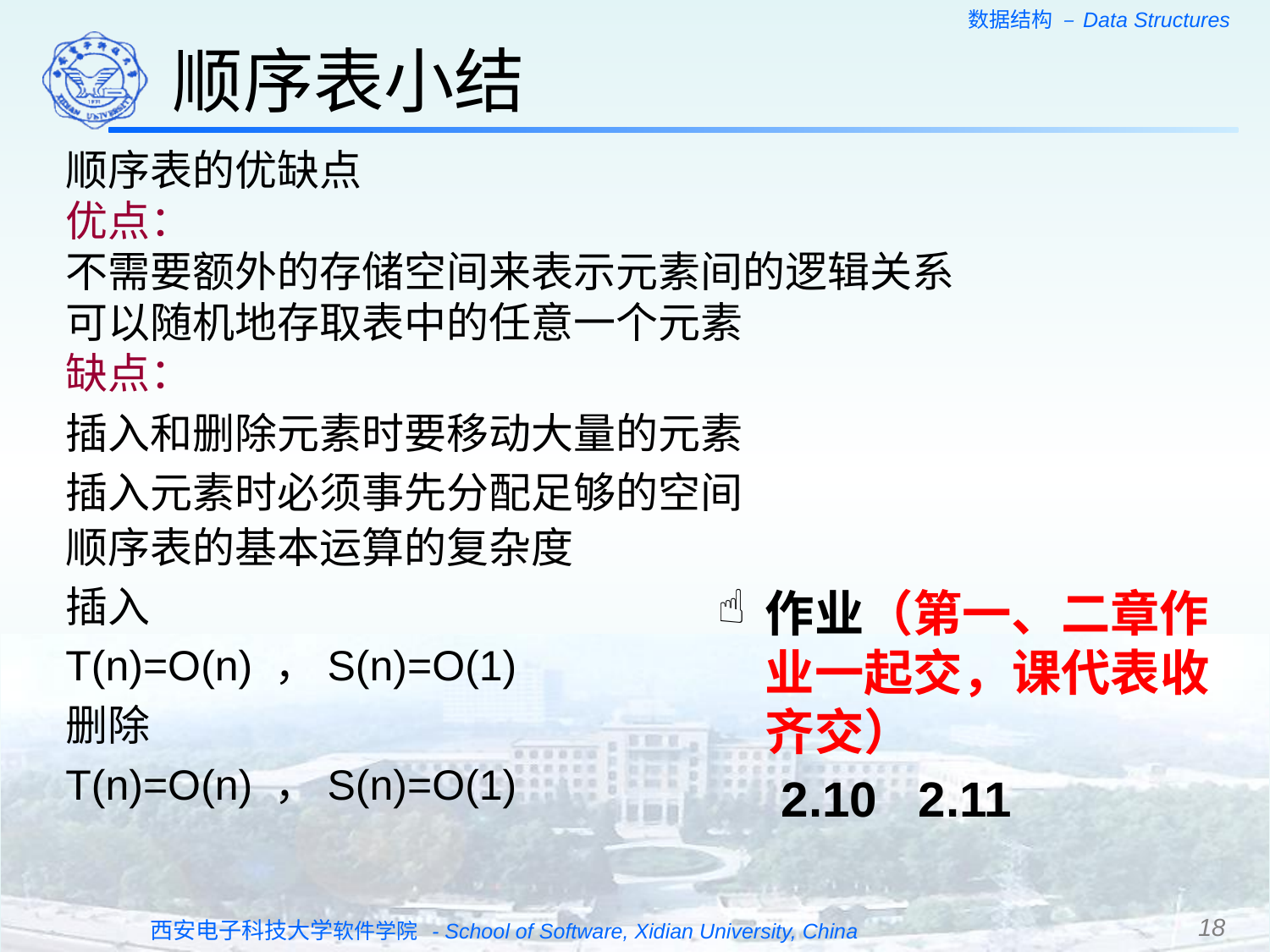

顺序表小结
顺序表的优缺点
优点：
不需要额外的存储空间来表示元素间的逻辑关系
可以随机地存取表中的任意一个元素
缺点：
插入和删除元素时要移动大量的元素
插入元素时必须事先分配足够的空间
顺序表的基本运算的复杂度
插入
T(n)=O(n) ，S(n)=O(1)
删除
T(n)=O(n) ，S(n)=O(1)
作业（第一、二章作业一起交，课代表收齐交）
2.10   2.11
18